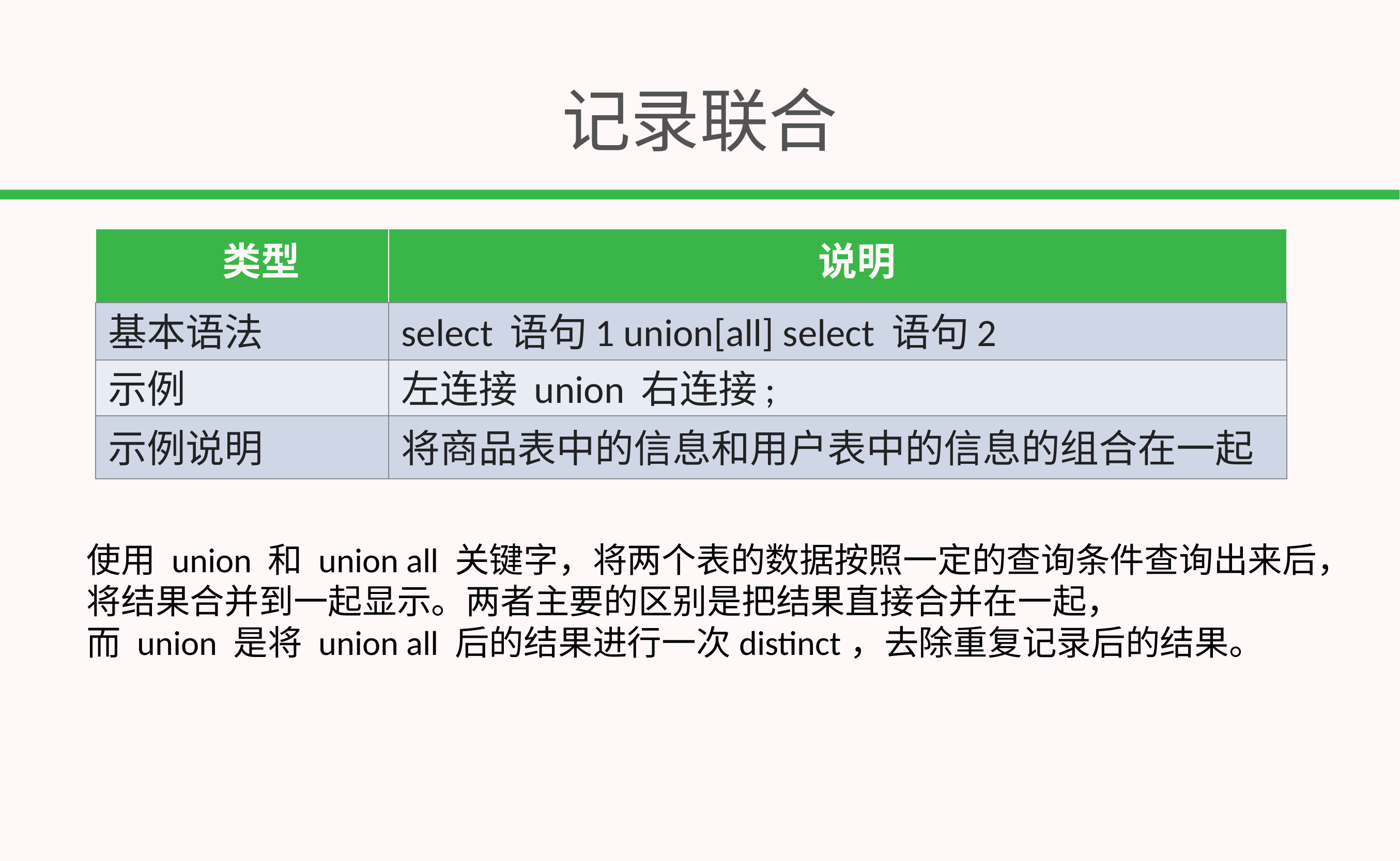

# 记录联合
| 类型 | 说明 |
| --- | --- |
| 基本语法 | select 语句1 union[all] select 语句2 |
| 示例 | 左连接 union 右连接; |
| 示例说明 | 将商品表中的信息和用户表中的信息的组合在一起 |
使用 union 和 union all 关键字，将两个表的数据按照一定的查询条件查询出来后，
将结果合并到一起显示。两者主要的区别是把结果直接合并在一起，
而 union 是将 union all 后的结果进行一次distinct，去除重复记录后的结果。